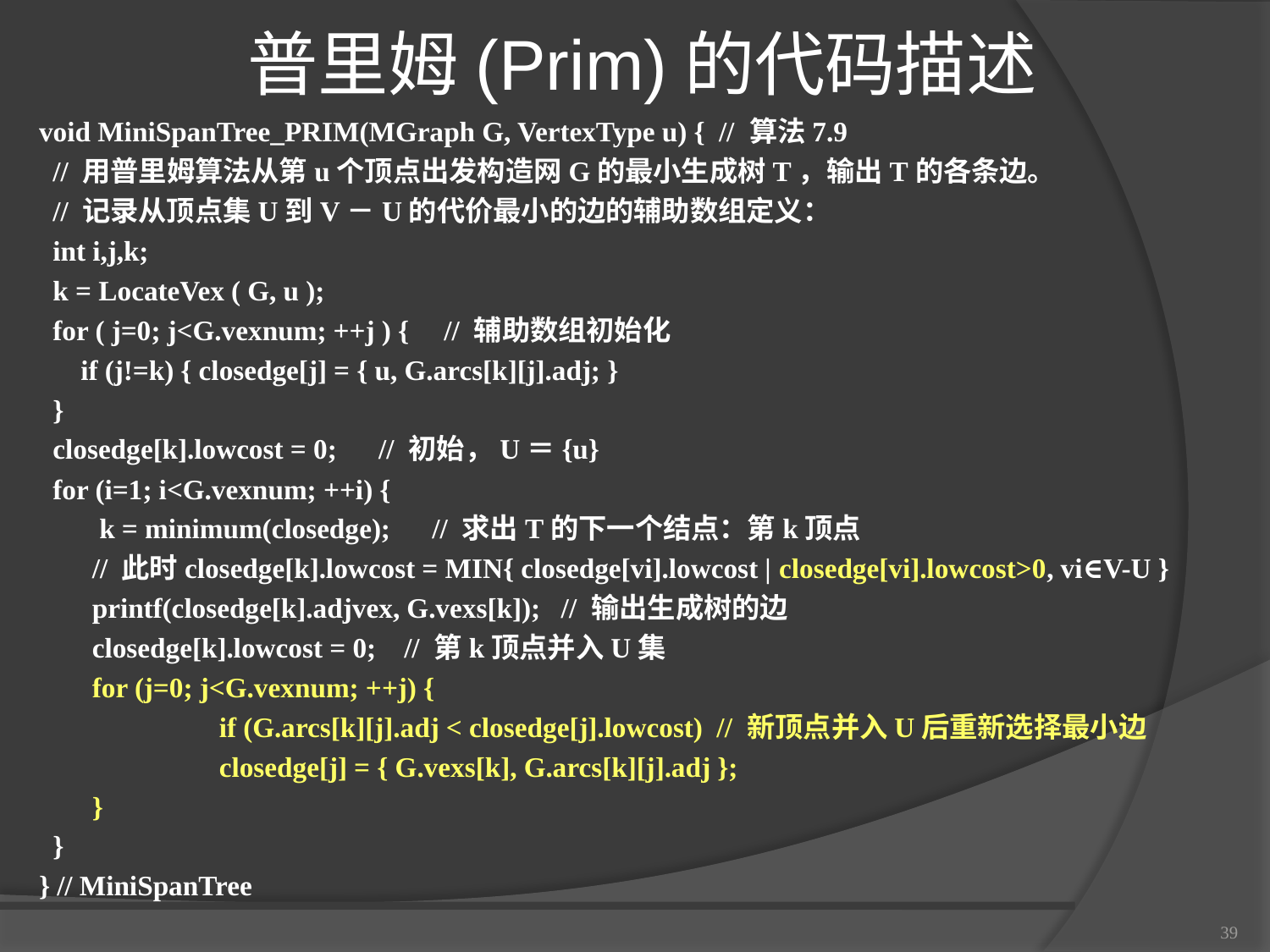

# 普里姆(Prim)的代码描述
void MiniSpanTree_PRIM(MGraph G, VertexType u) {  // 算法7.9
  // 用普里姆算法从第u个顶点出发构造网G的最小生成树T，输出T的各条边。
  // 记录从顶点集U到V－U的代价最小的边的辅助数组定义：
  int i,j,k;
  k = LocateVex ( G, u );
  for ( j=0; j<G.vexnum; ++j ) {     // 辅助数组初始化
      if (j!=k) { closedge[j] = { u, G.arcs[k][j].adj; }
  }
  closedge[k].lowcost = 0;      // 初始，U＝{u}
  for (i=1; i<G.vexnum; ++i) {
  	 k = minimum(closedge);      // 求出T的下一个结点：第k顶点
   	// 此时closedge[k].lowcost = MIN{ closedge[vi].lowcost | closedge[vi].lowcost>0, vi∈V-U }
    	printf(closedge[k].adjvex, G.vexs[k]);   // 输出生成树的边
    	closedge[k].lowcost = 0;    // 第k顶点并入U集
    	for (j=0; j<G.vexnum; ++j) {
      		if (G.arcs[k][j].adj < closedge[j].lowcost)  // 新顶点并入U后重新选择最小边
              	closedge[j] = { G.vexs[k], G.arcs[k][j].adj };
      	}
  }
} // MiniSpanTree
39